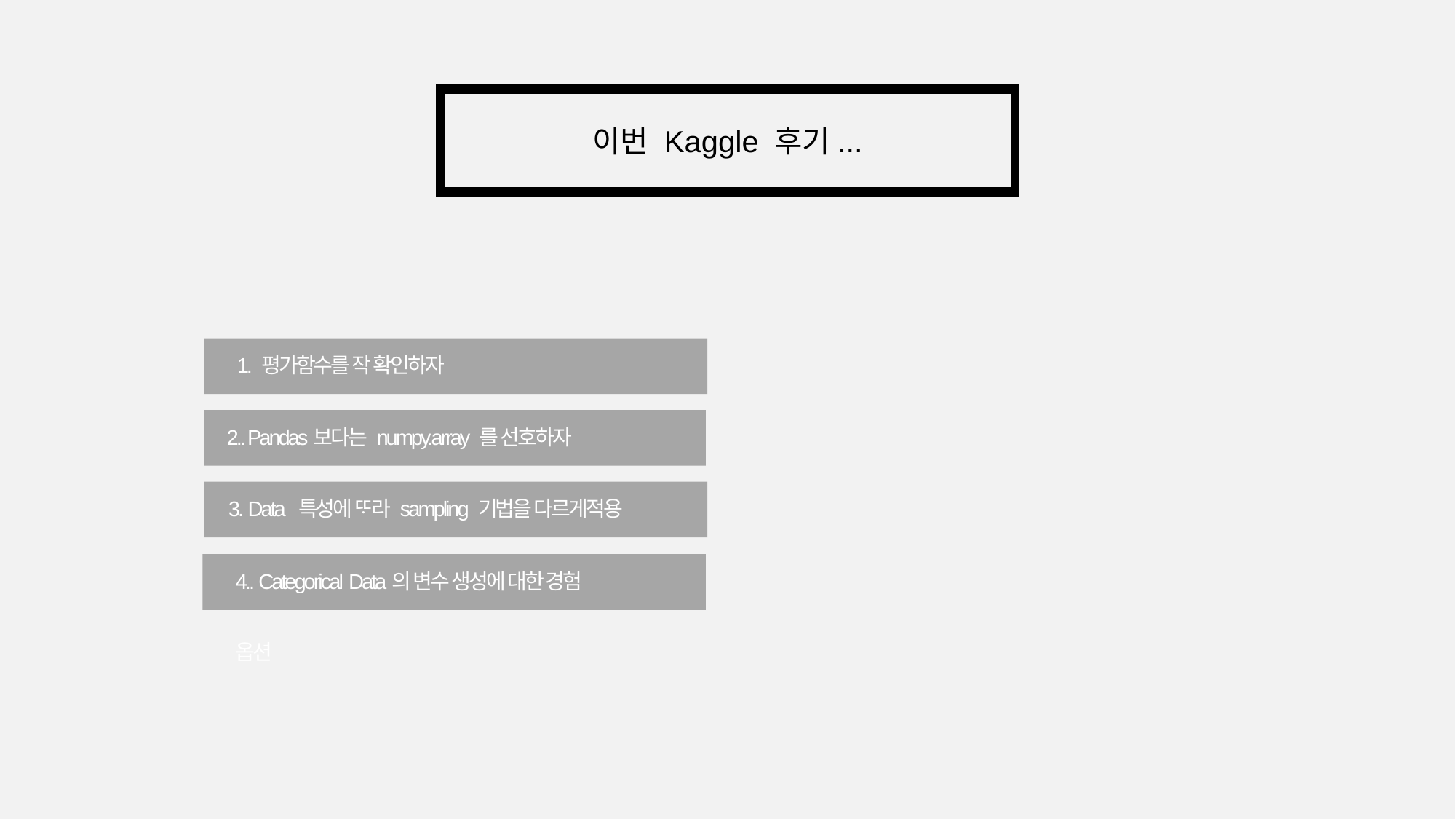

이번 Kaggle 후기...

1. 평가함수를 작 확인하자
2.. Pandas보다는 numpy.array 를 선호하자
3. Data  특성에 ᄄᆞ라 sampling 기법을 다르게적용
옵션
4.. Categorical  Data의 변수 생성에 대한 경험
옵션